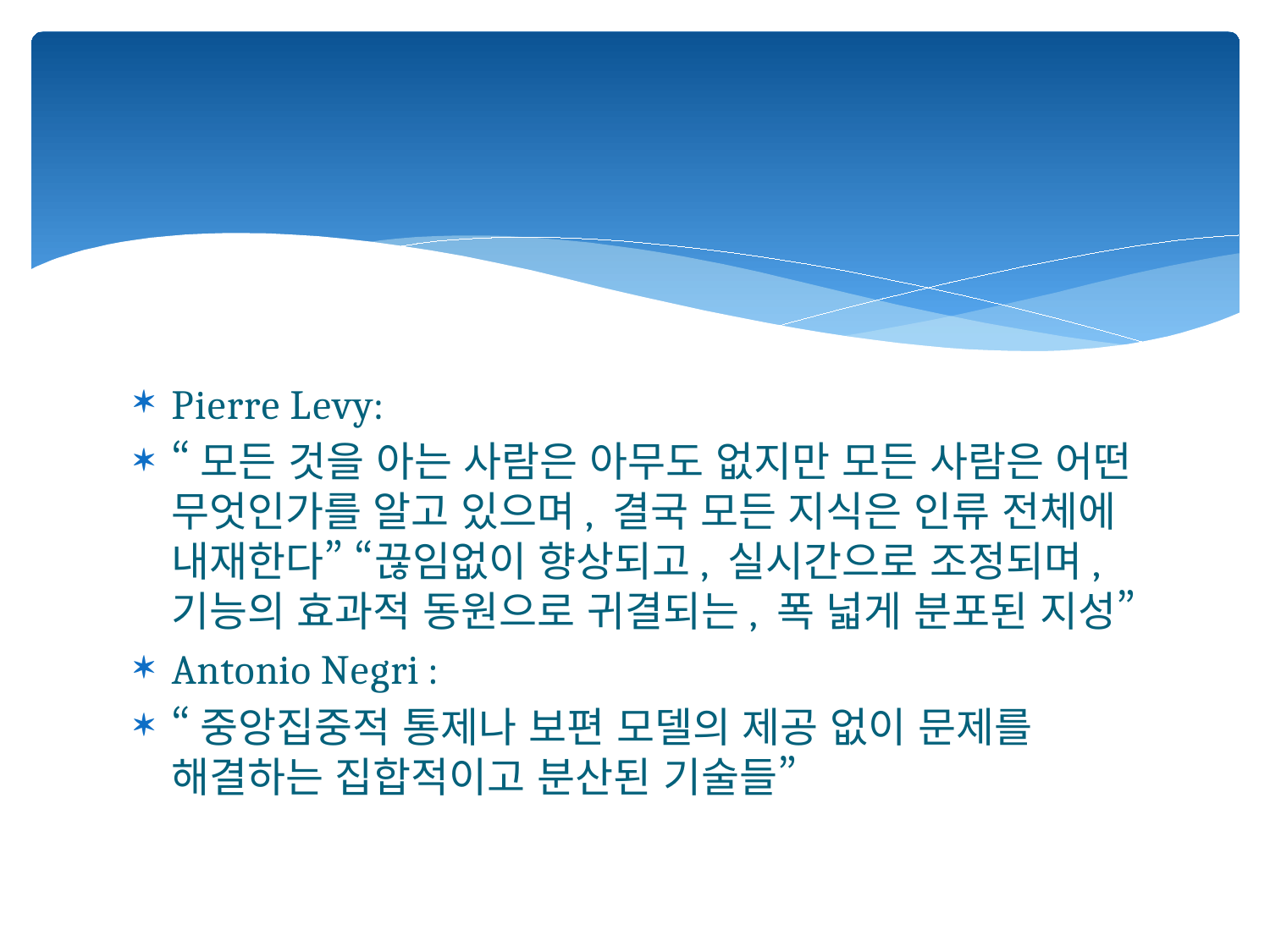

#
Pierre Levy:
“모든 것을 아는 사람은 아무도 없지만 모든 사람은 어떤 무엇인가를 알고 있으며, 결국 모든 지식은 인류 전체에 내재한다” “끊임없이 향상되고, 실시간으로 조정되며, 기능의 효과적 동원으로 귀결되는, 폭 넓게 분포된 지성”
Antonio Negri :
“중앙집중적 통제나 보편 모델의 제공 없이 문제를 해결하는 집합적이고 분산된 기술들”